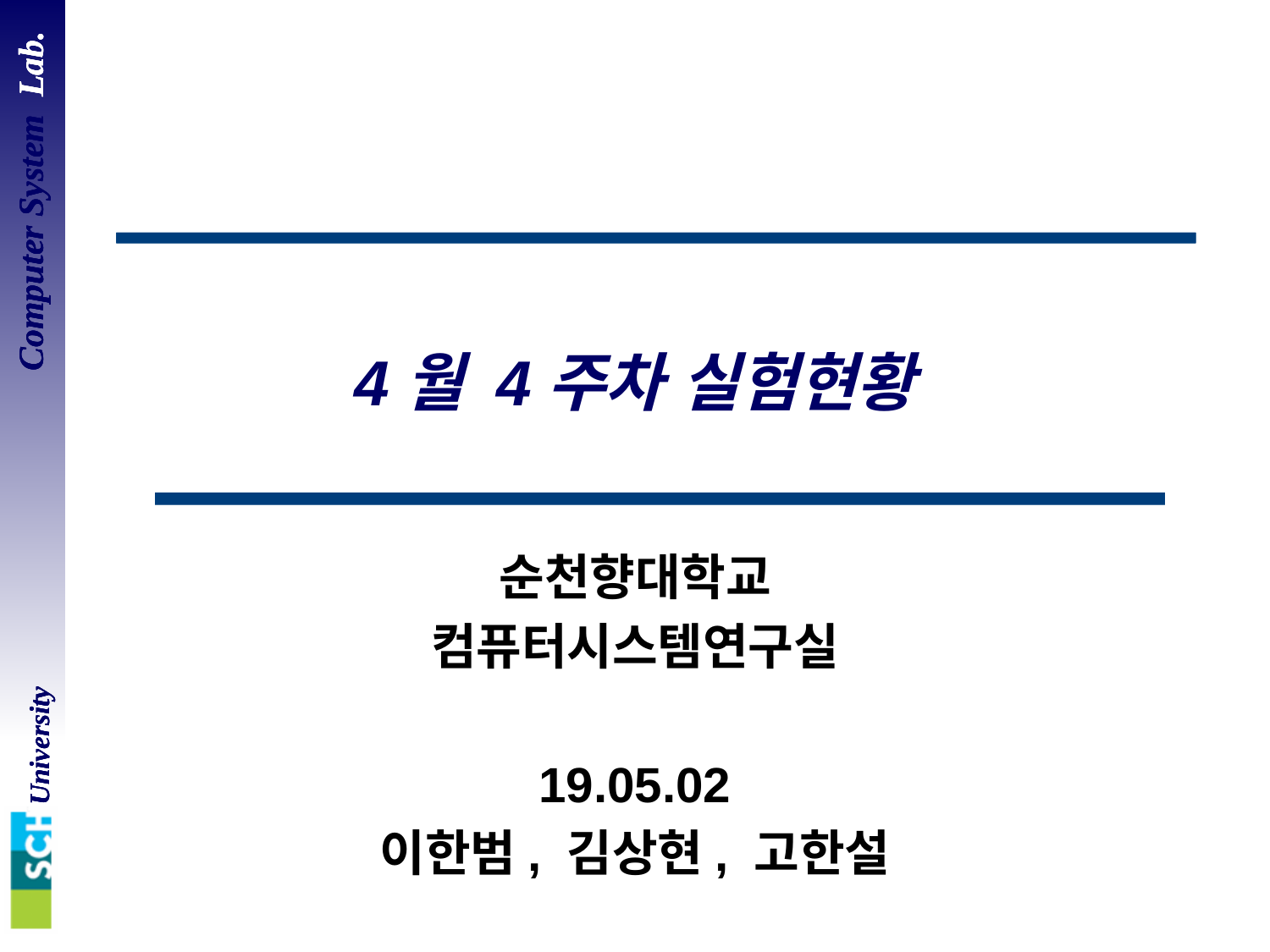

# 4월 4주차 실험현황
순천향대학교
컴퓨터시스템연구실

19.05.02
이한범, 김상현, 고한설